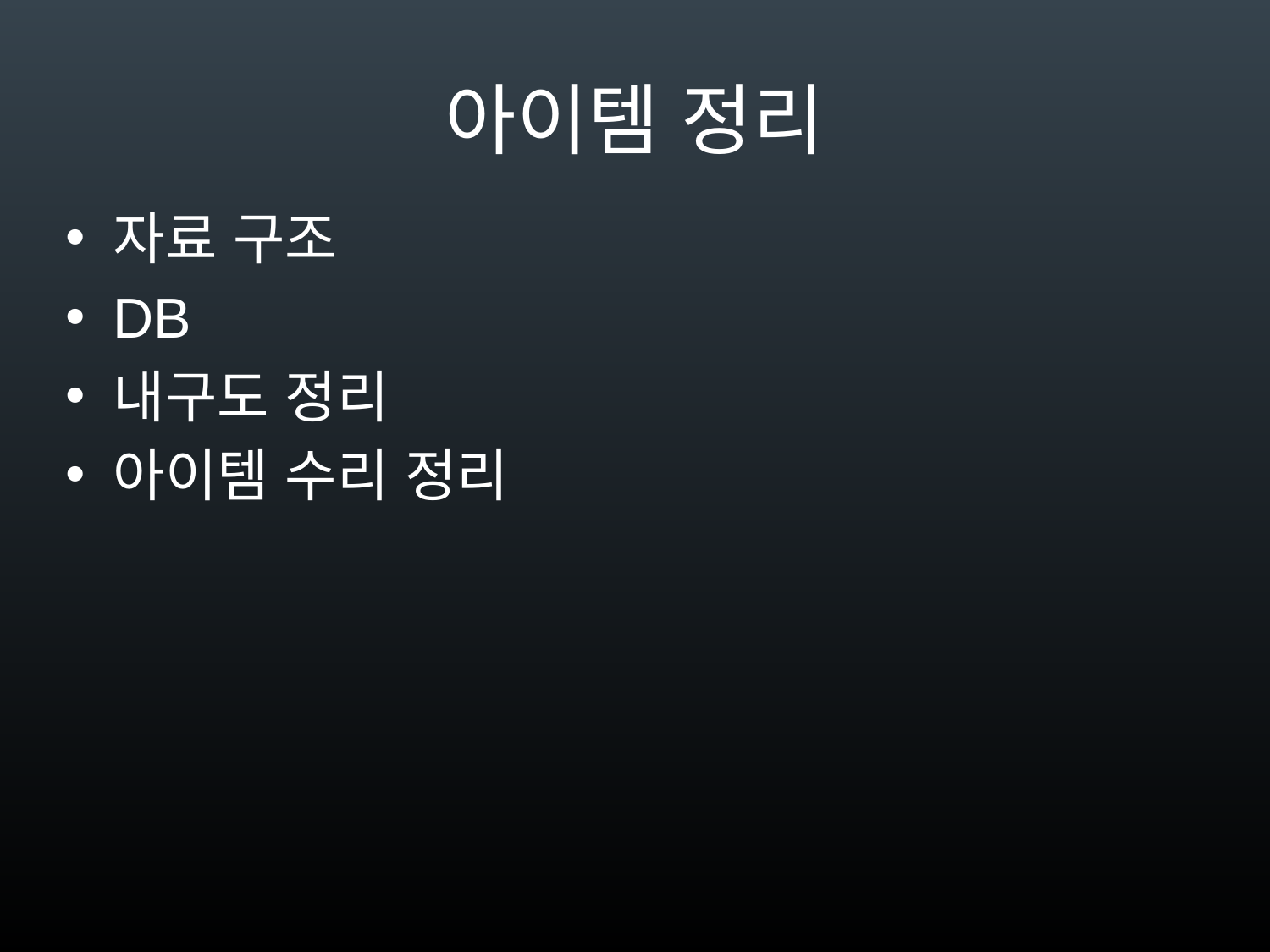

# 아이템 정리
자료 구조
DB
내구도 정리
아이템 수리 정리